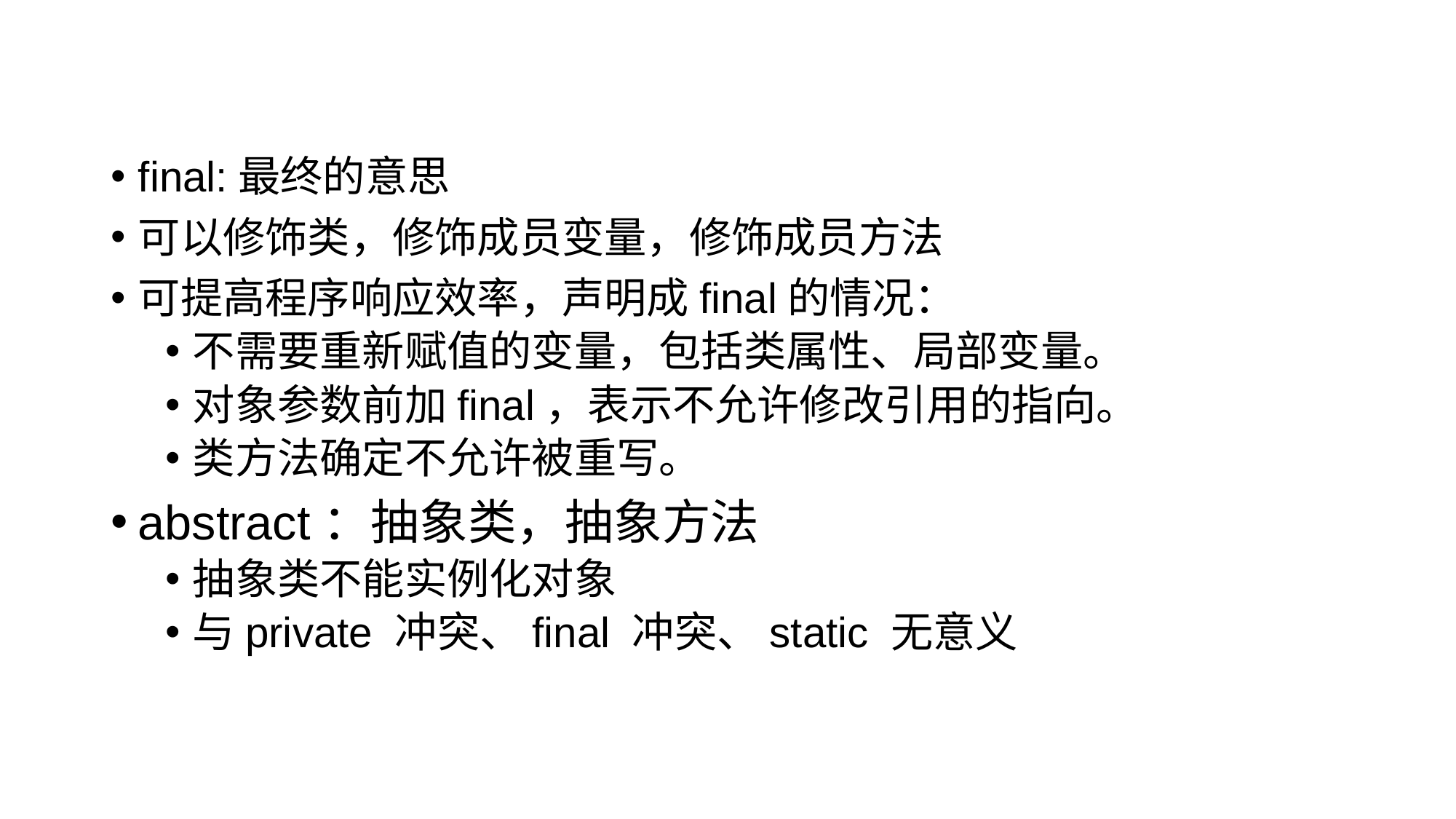

final:最终的意思
可以修饰类，修饰成员变量，修饰成员方法
可提高程序响应效率，声明成final的情况：
不需要重新赋值的变量，包括类属性、局部变量。
对象参数前加final，表示不允许修改引用的指向。
类方法确定不允许被重写。
abstract：抽象类，抽象方法
抽象类不能实例化对象
与private 冲突、final 冲突、static 无意义